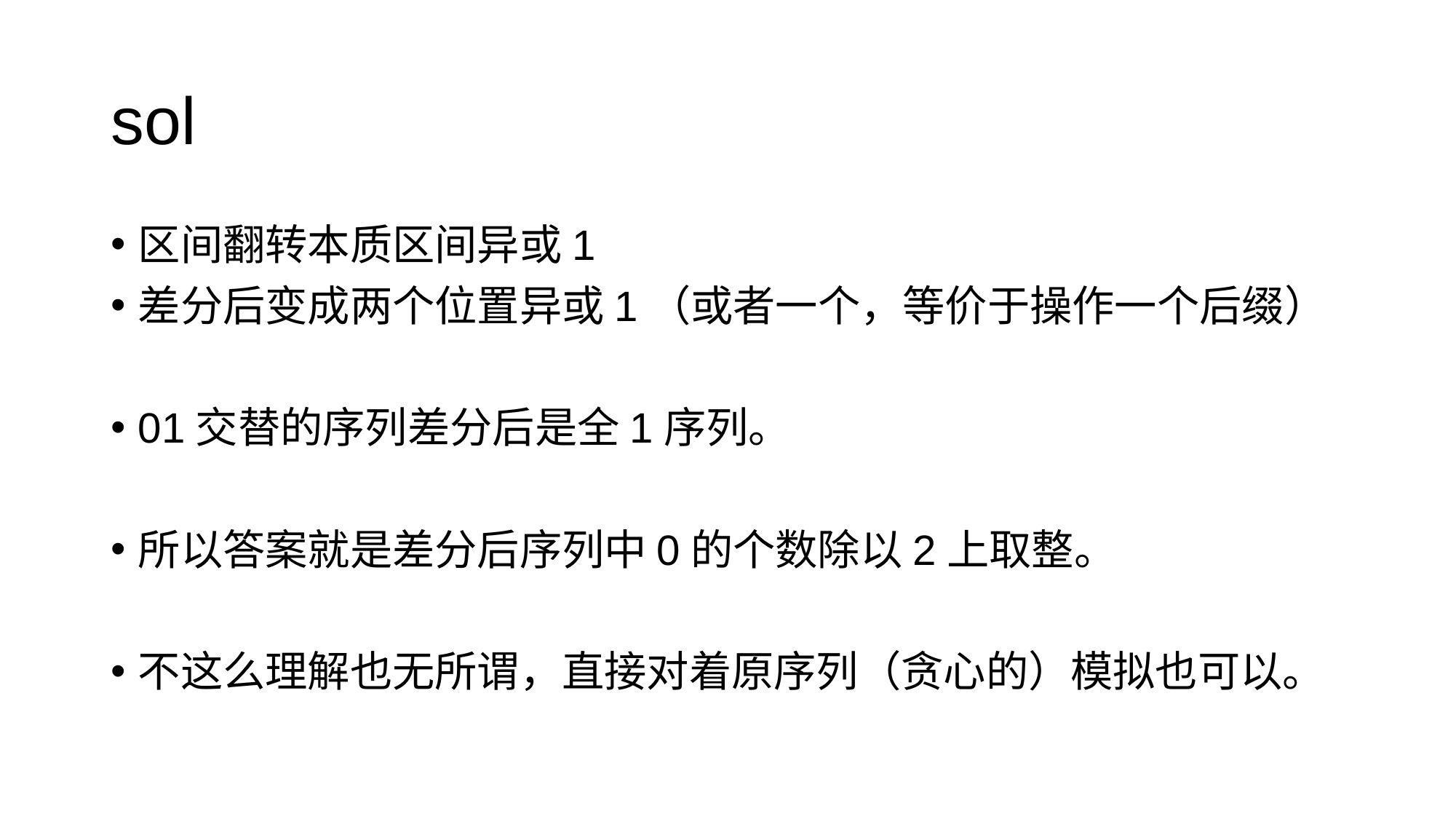

# sol
区间翻转本质区间异或1
差分后变成两个位置异或1（或者一个，等价于操作一个后缀）

01交替的序列差分后是全1序列。

所以答案就是差分后序列中0的个数除以2上取整。

不这么理解也无所谓，直接对着原序列（贪心的）模拟也可以。